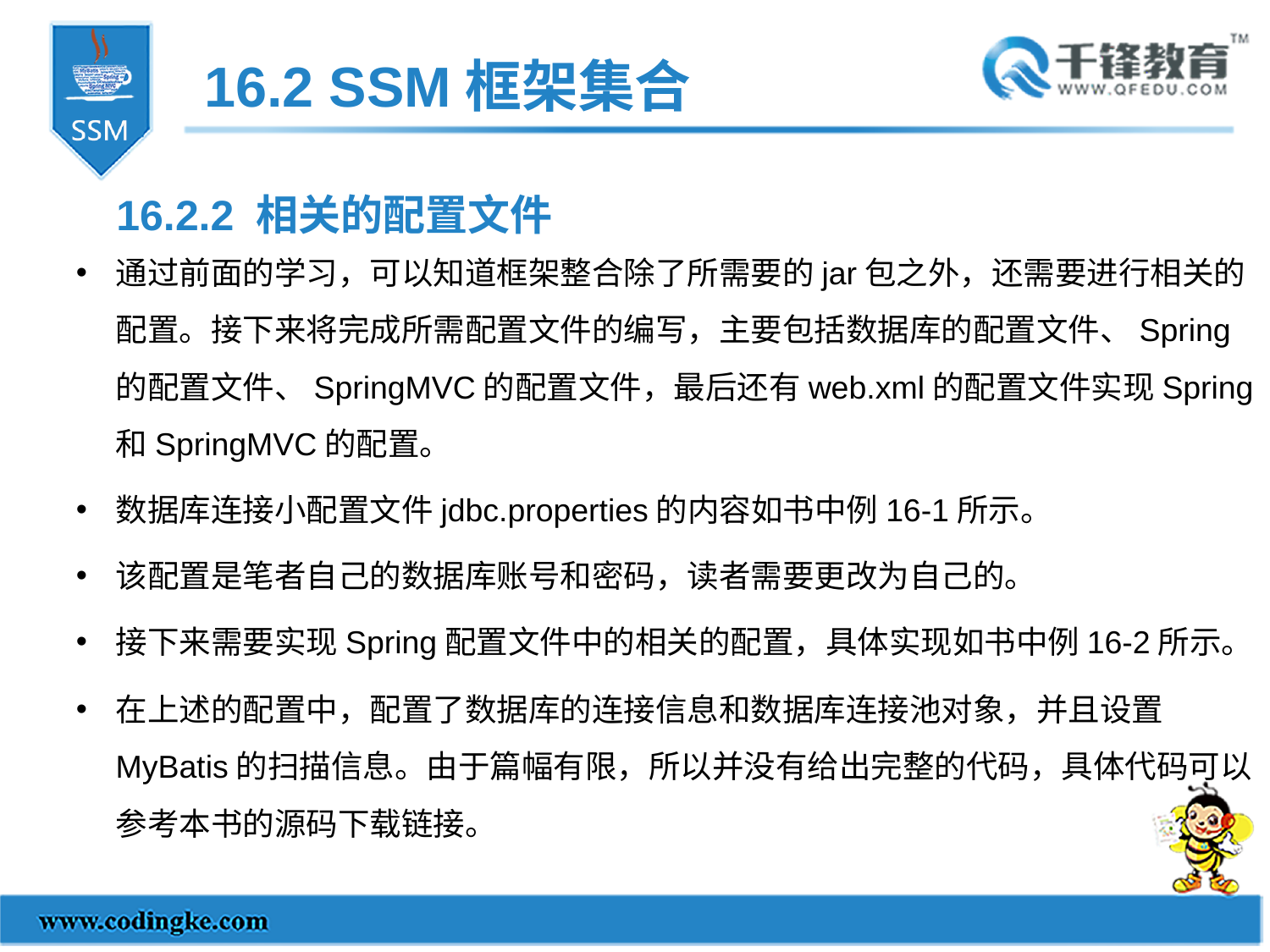

16.2 SSM框架集合
16.2.2 相关的配置文件
通过前面的学习，可以知道框架整合除了所需要的jar包之外，还需要进行相关的配置。接下来将完成所需配置文件的编写，主要包括数据库的配置文件、Spring的配置文件、SpringMVC的配置文件，最后还有web.xml的配置文件实现Spring和SpringMVC的配置。
数据库连接小配置文件jdbc.properties的内容如书中例16-1所示。
该配置是笔者自己的数据库账号和密码，读者需要更改为自己的。
接下来需要实现Spring配置文件中的相关的配置，具体实现如书中例16-2所示。
在上述的配置中，配置了数据库的连接信息和数据库连接池对象，并且设置MyBatis的扫描信息。由于篇幅有限，所以并没有给出完整的代码，具体代码可以参考本书的源码下载链接。